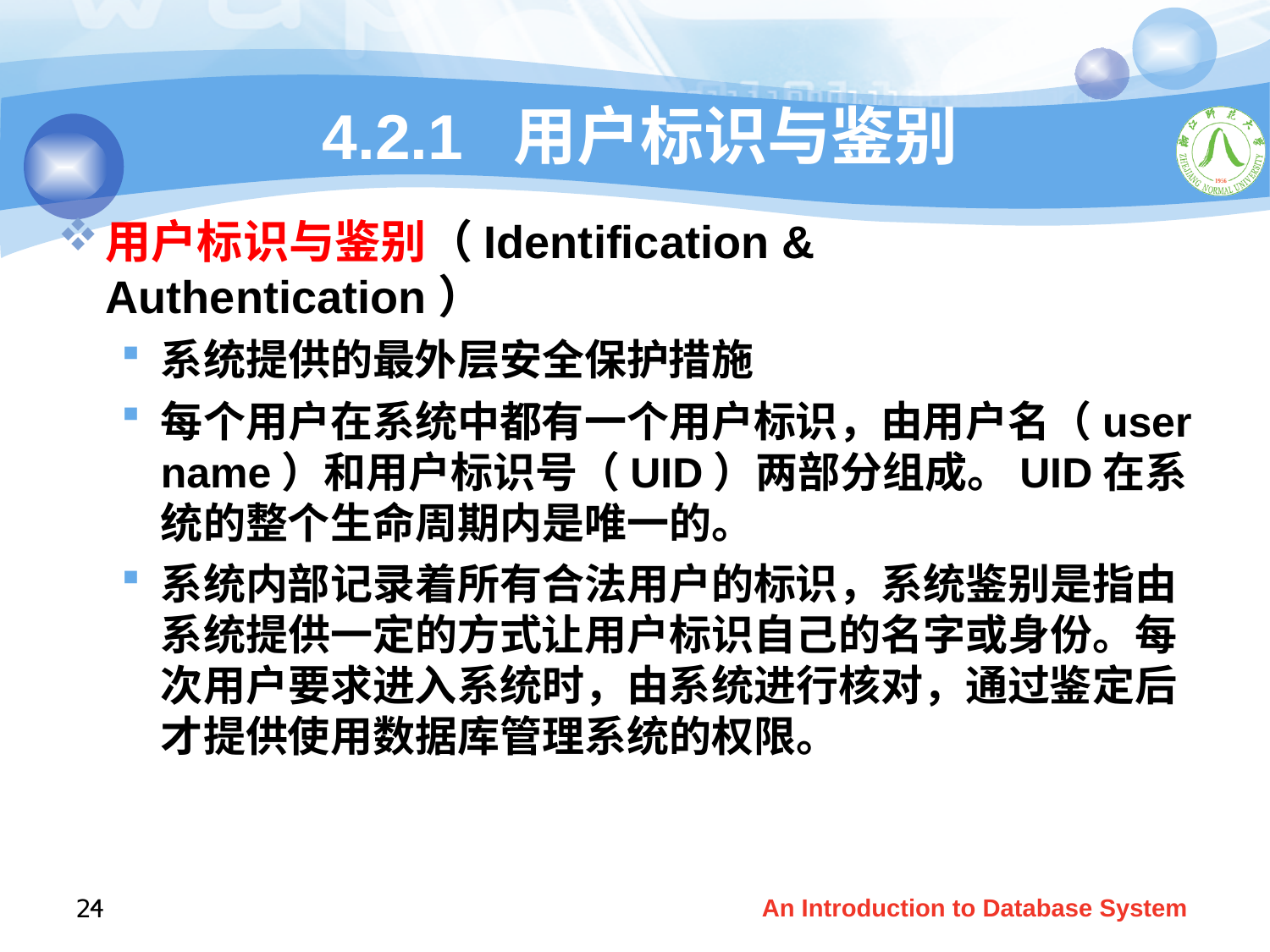

# 4.2.1  用户标识与鉴别
用户标识与鉴别（Identification &  Authentication）
系统提供的最外层安全保护措施
每个用户在系统中都有一个用户标识，由用户名（user name）和用户标识号（UID）两部分组成。UID在系统的整个生命周期内是唯一的。
系统内部记录着所有合法用户的标识，系统鉴别是指由系统提供一定的方式让用户标识自己的名字或身份。每次用户要求进入系统时，由系统进行核对，通过鉴定后才提供使用数据库管理系统的权限。
24
An Introduction to Database System